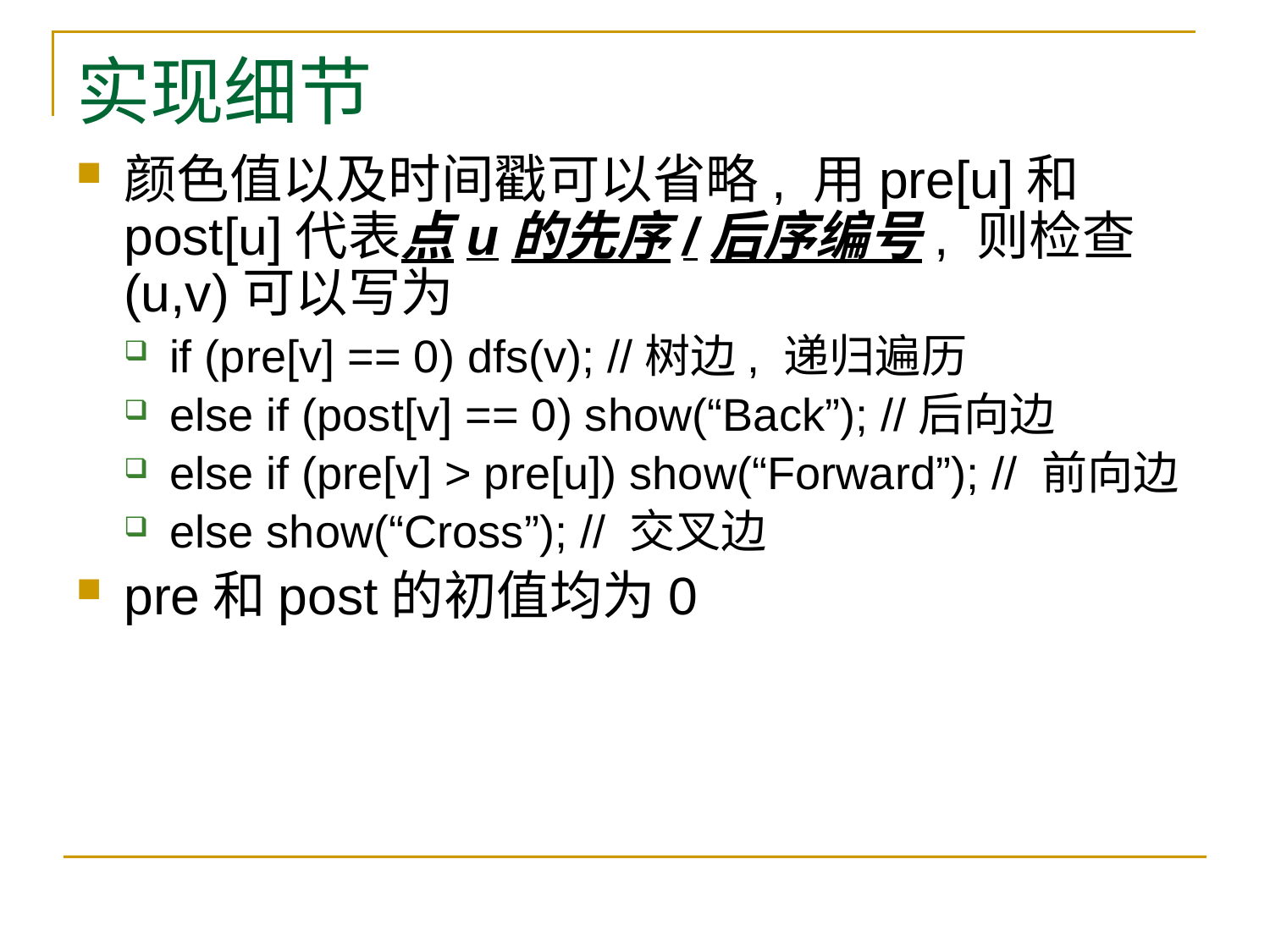

# 实现细节
颜色值以及时间戳可以省略, 用pre[u]和post[u]代表点u的先序/后序编号, 则检查(u,v)可以写为
if (pre[v] == 0) dfs(v); //树边, 递归遍历
else if (post[v] == 0) show(“Back”); //后向边
else if (pre[v] > pre[u]) show(“Forward”); // 前向边
else show(“Cross”); // 交叉边
pre和post的初值均为0